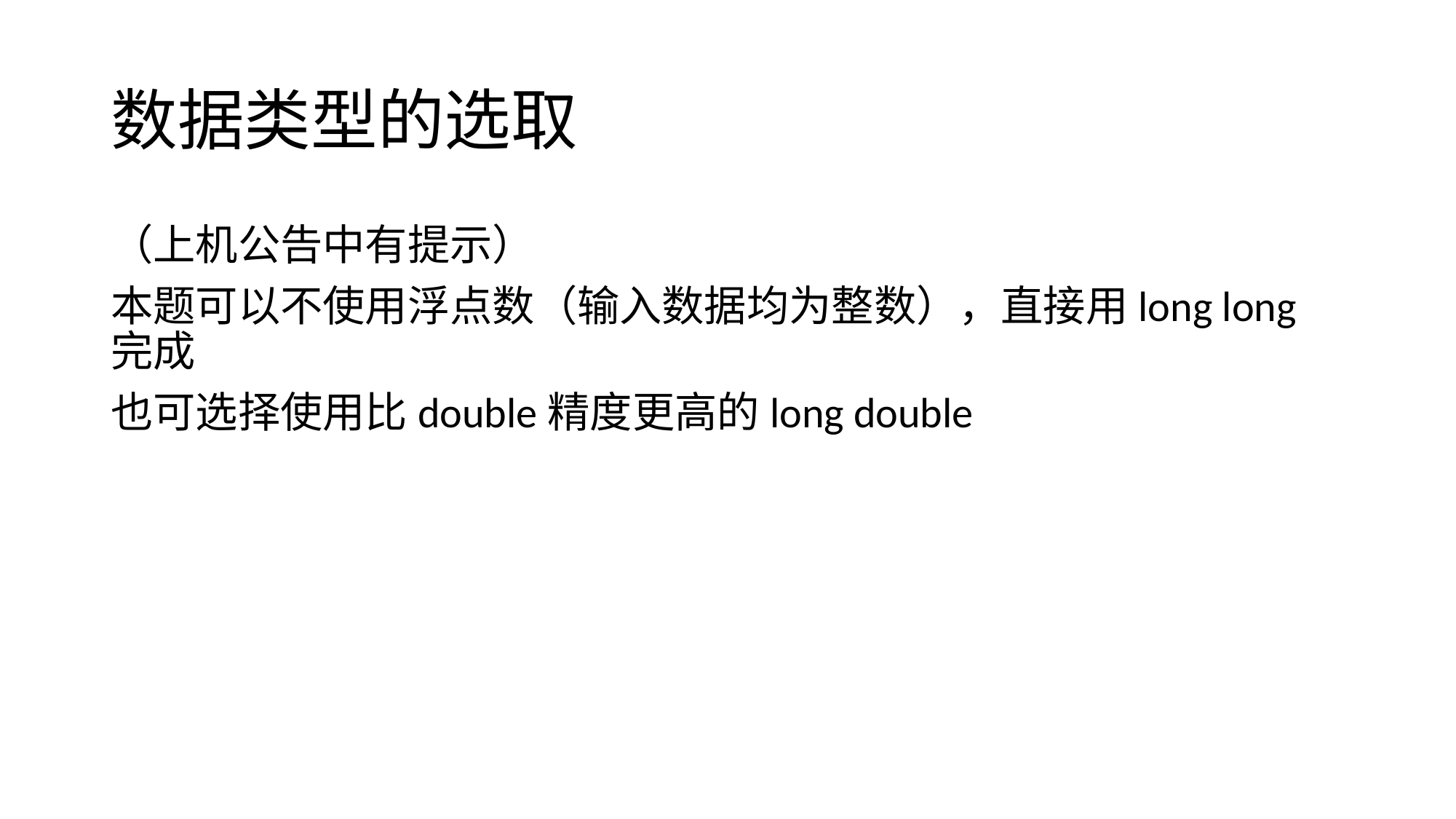

# 数据类型的选取
（上机公告中有提示）
本题可以不使用浮点数（输入数据均为整数），直接用long long完成
也可选择使用比double精度更高的long double